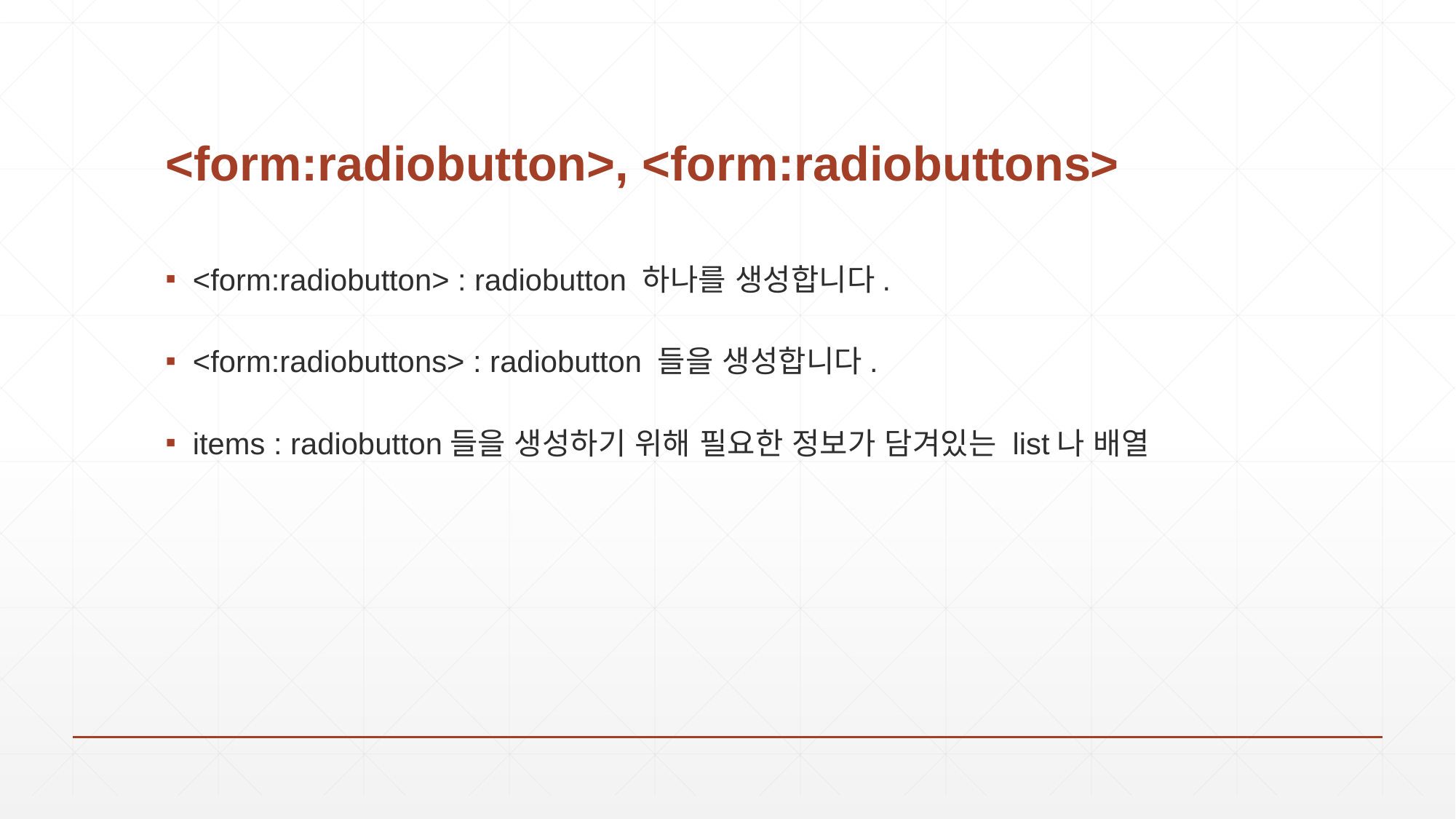

# <form:radiobutton>, <form:radiobuttons>
<form:radiobutton> : radiobutton 하나를 생성합니다.
<form:radiobuttons> : radiobutton 들을 생성합니다.
items : radiobutton들을 생성하기 위해 필요한 정보가 담겨있는 list나 배열